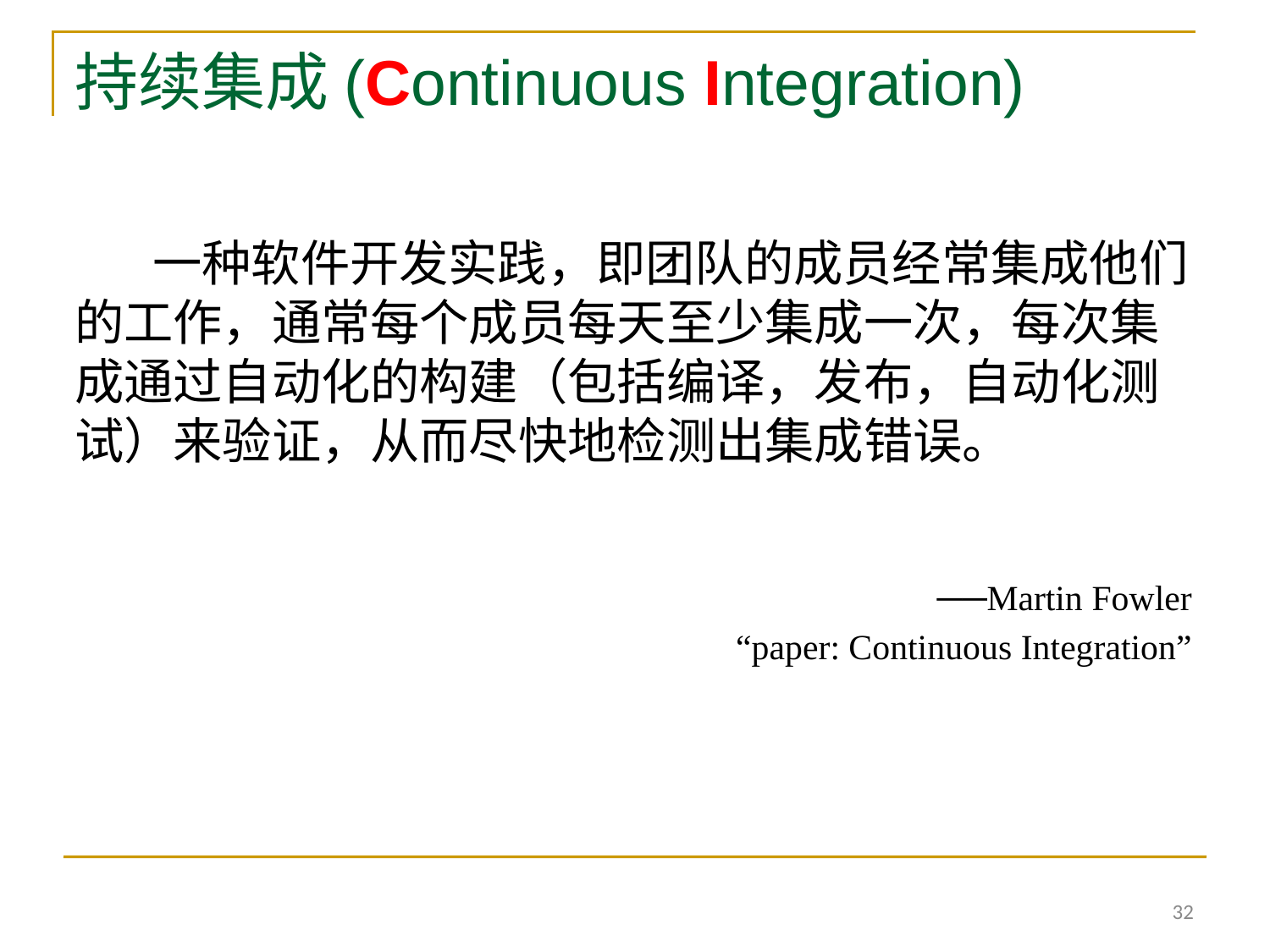

持续集成(Continuous Integration)
      一种软件开发实践，即团队的成员经常集成他们的工作，通常每个成员每天至少集成一次，每次集成通过自动化的构建（包括编译，发布，自动化测试）来验证，从而尽快地检测出集成错误。

──Martin Fowler
“paper: Continuous Integration”

32